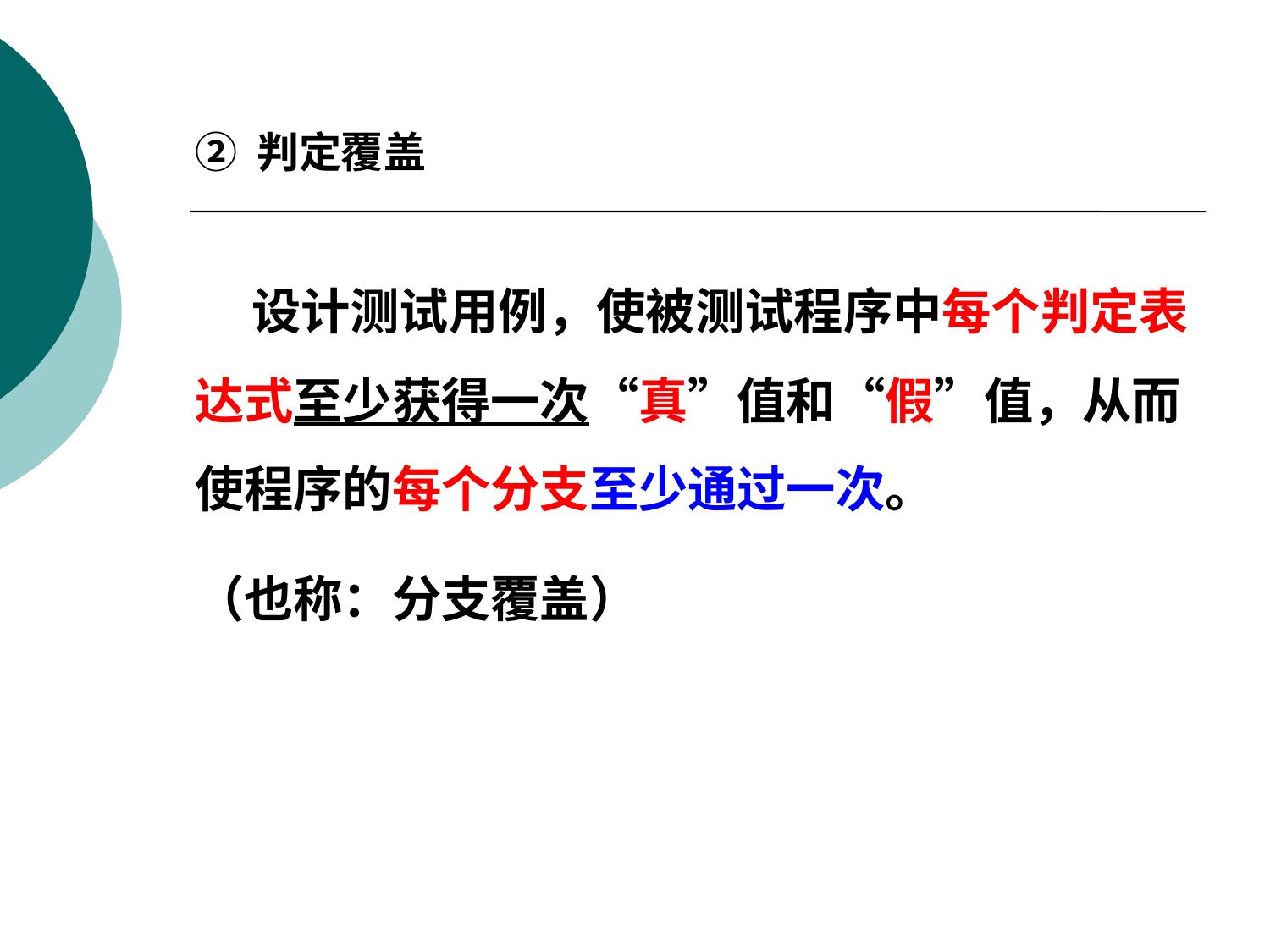

② 判定覆盖
    设计测试用例，使被测试程序中每个判定表达式至少获得一次“真”值和“假”值，从而使程序的每个分支至少通过一次。
（也称：分支覆盖）